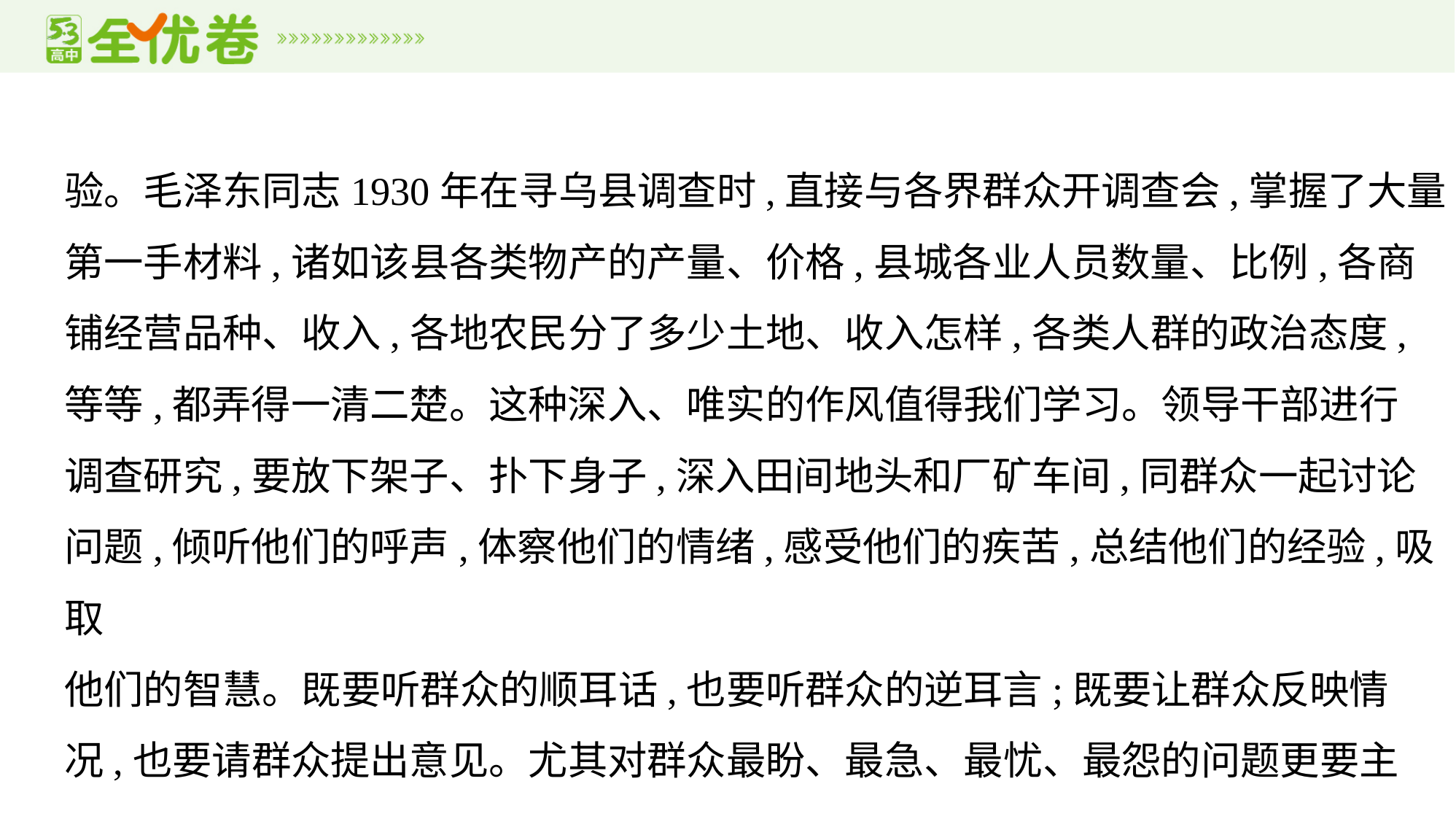

验。毛泽东同志1930年在寻乌县调查时,直接与各界群众开调查会,掌握了大量
第一手材料,诸如该县各类物产的产量、价格,县城各业人员数量、比例,各商
铺经营品种、收入,各地农民分了多少土地、收入怎样,各类人群的政治态度,
等等,都弄得一清二楚。这种深入、唯实的作风值得我们学习。领导干部进行
调查研究,要放下架子、扑下身子,深入田间地头和厂矿车间,同群众一起讨论
问题,倾听他们的呼声,体察他们的情绪,感受他们的疾苦,总结他们的经验,吸取
他们的智慧。既要听群众的顺耳话,也要听群众的逆耳言;既要让群众反映情
况,也要请群众提出意见。尤其对群众最盼、最急、最忧、最怨的问题更要主